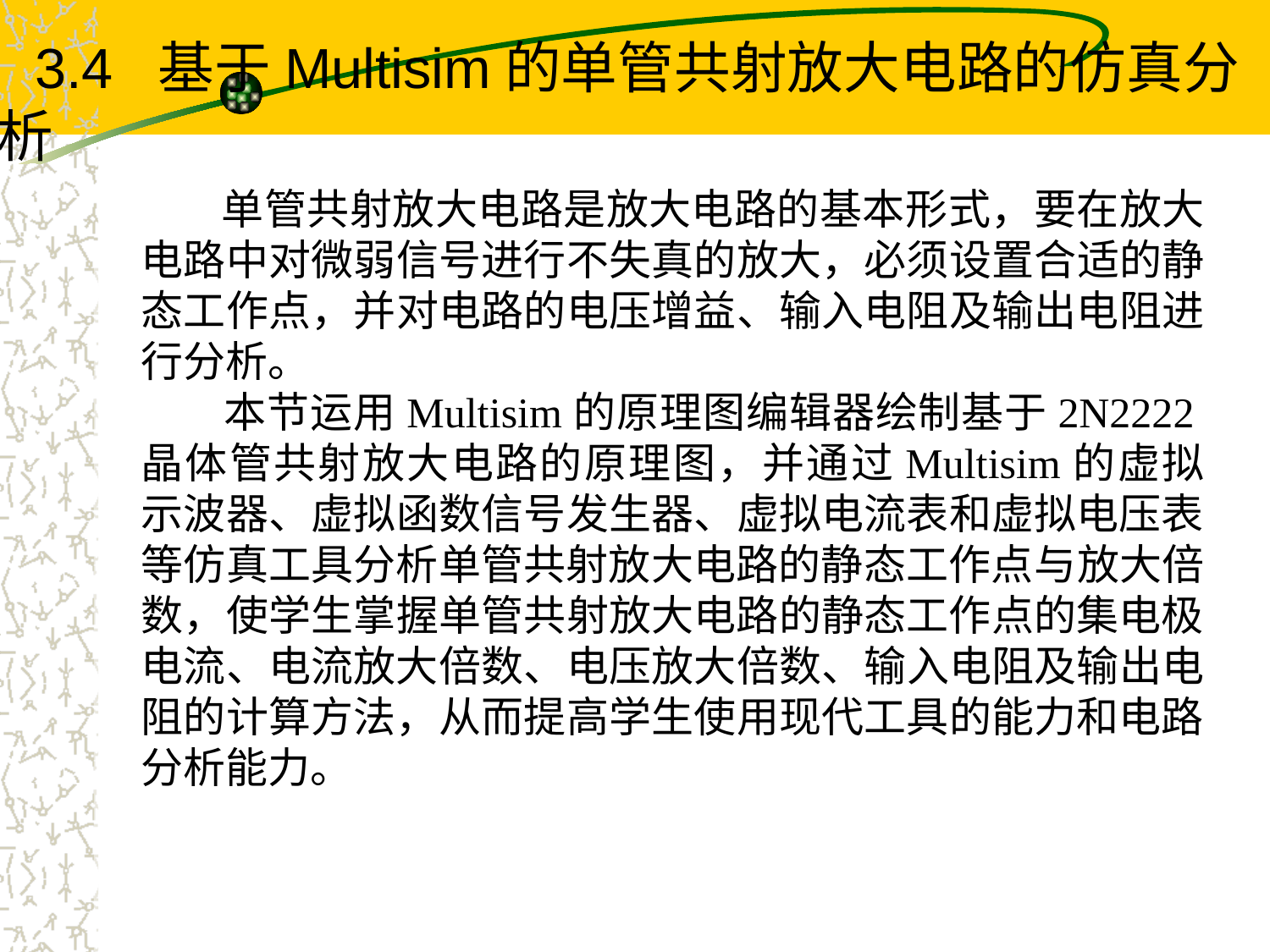

3.4  基于Multisim的单管共射放大电路的仿真分析
       单管共射放大电路是放大电路的基本形式，要在放大电路中对微弱信号进行不失真的放大，必须设置合适的静态工作点，并对电路的电压增益、输入电阻及输出电阻进行分析。
       本节运用Multisim的原理图编辑器绘制基于2N2222晶体管共射放大电路的原理图，并通过Multisim的虚拟示波器、虚拟函数信号发生器、虚拟电流表和虚拟电压表等仿真工具分析单管共射放大电路的静态工作点与放大倍数，使学生掌握单管共射放大电路的静态工作点的集电极电流、电流放大倍数、电压放大倍数、输入电阻及输出电阻的计算方法，从而提高学生使用现代工具的能力和电路分析能力。